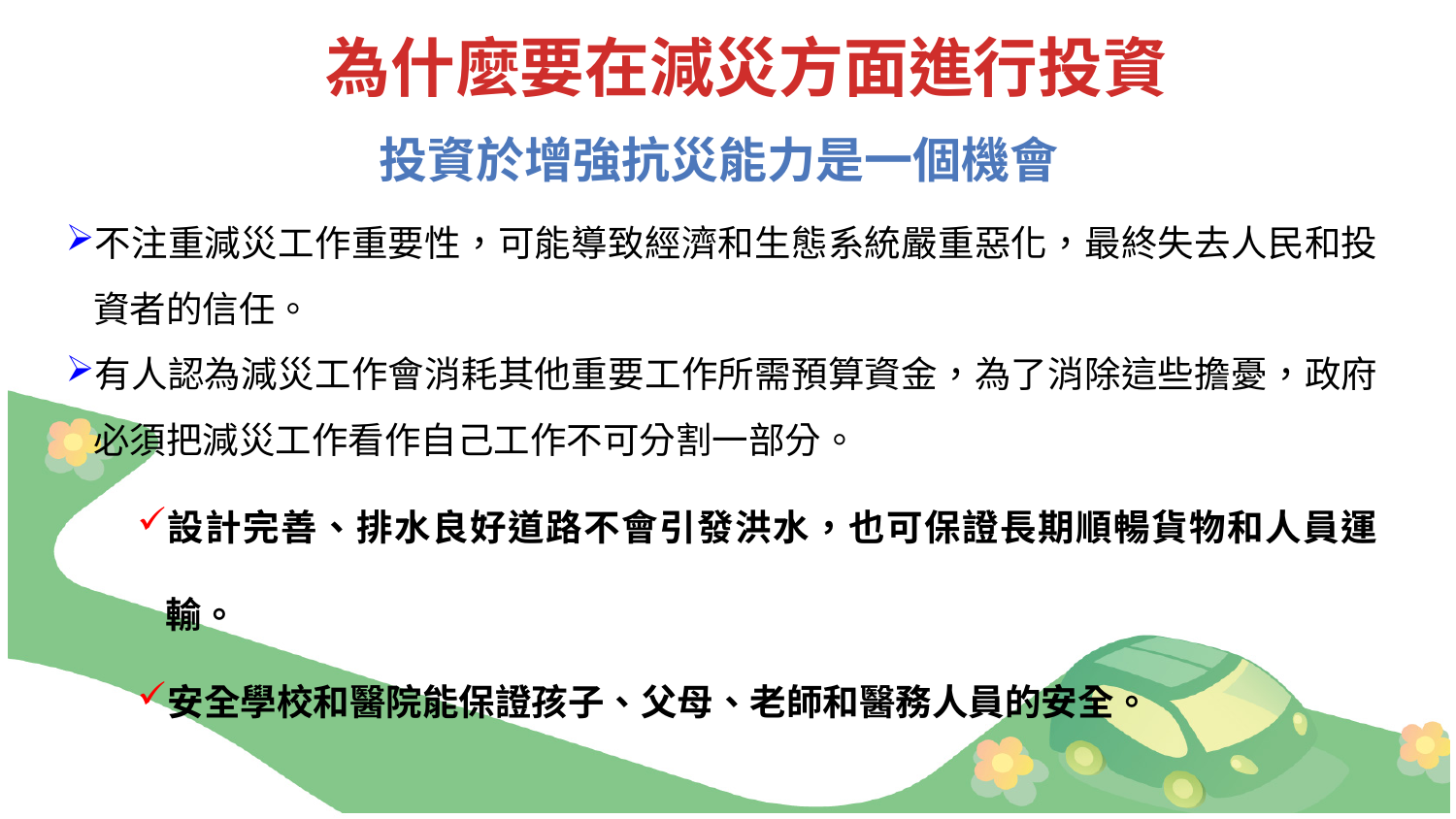

為什麼要在減災方面進行投資
投資於增強抗災能力是一個機會
不注重減災工作重要性，可能導致經濟和生態系統嚴重惡化，最終失去人民和投資者的信任。
有人認為減災工作會消耗其他重要工作所需預算資金，為了消除這些擔憂，政府必須把減災工作看作自己工作不可分割一部分。
設計完善、排水良好道路不會引發洪水，也可保證長期順暢貨物和人員運輸。
安全學校和醫院能保證孩子、父母、老師和醫務人員的安全。